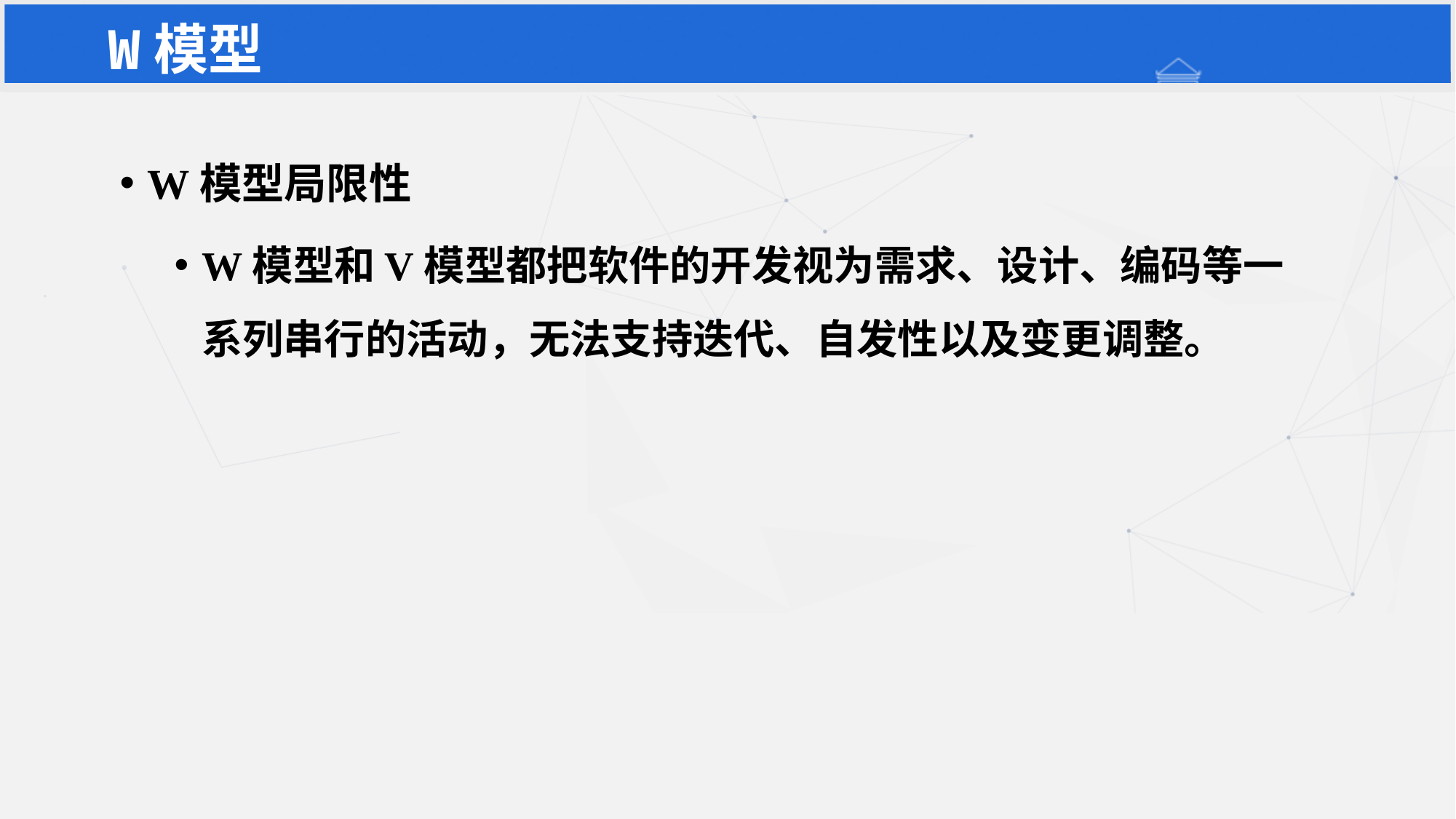

# W模型
W模型局限性
W模型和V模型都把软件的开发视为需求、设计、编码等一系列串行的活动，无法支持迭代、自发性以及变更调整。